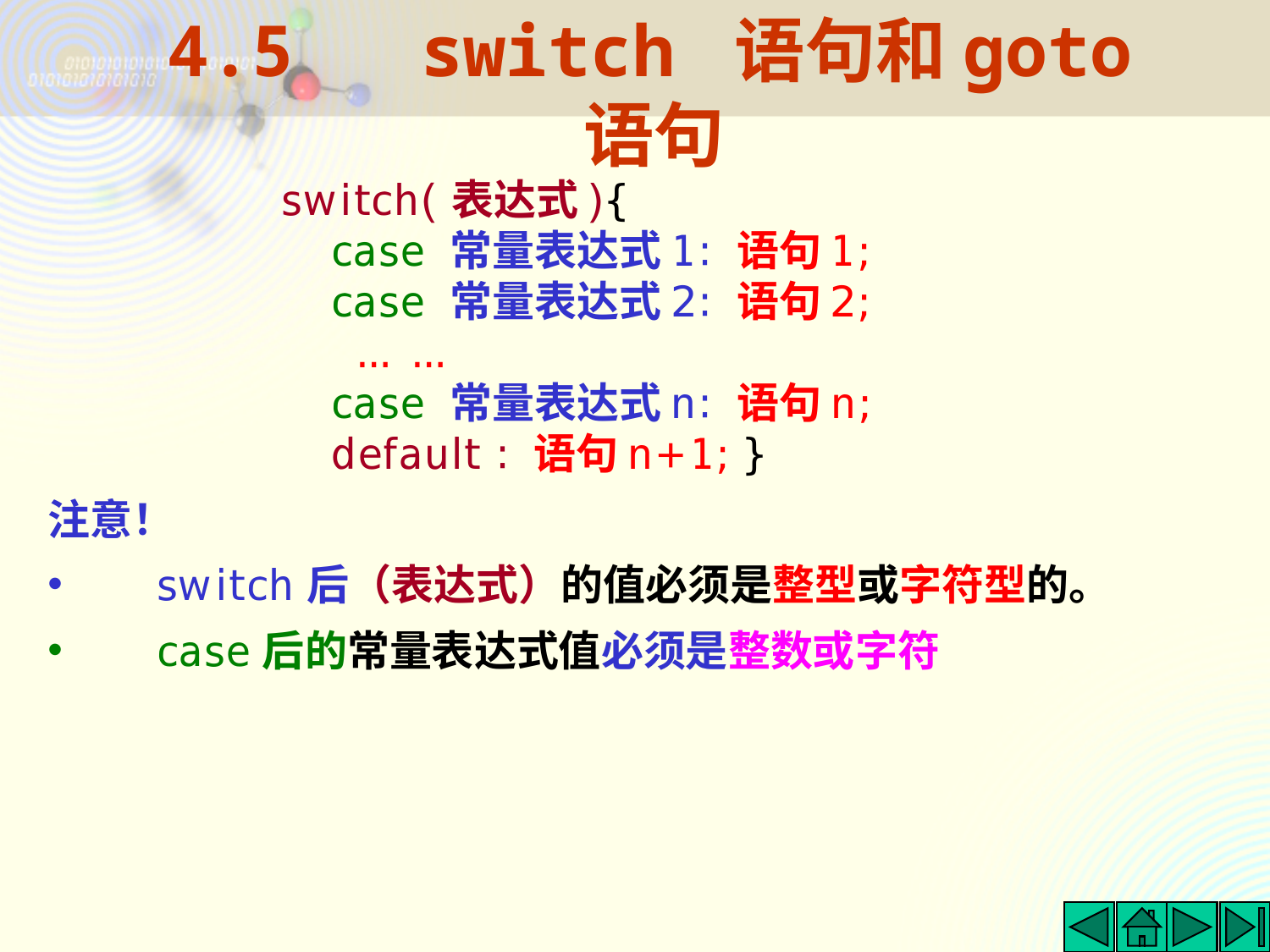

4.5   switch 语句和goto语句
               switch(表达式){
                   case 常量表达式1: 语句1;
                   case 常量表达式2: 语句2;
                     … …
                   case 常量表达式n: 语句n;
                   default : 语句n+1; }
注意！
     switch后（表达式）的值必须是整型或字符型的。
     case后的常量表达式值必须是整数或字符